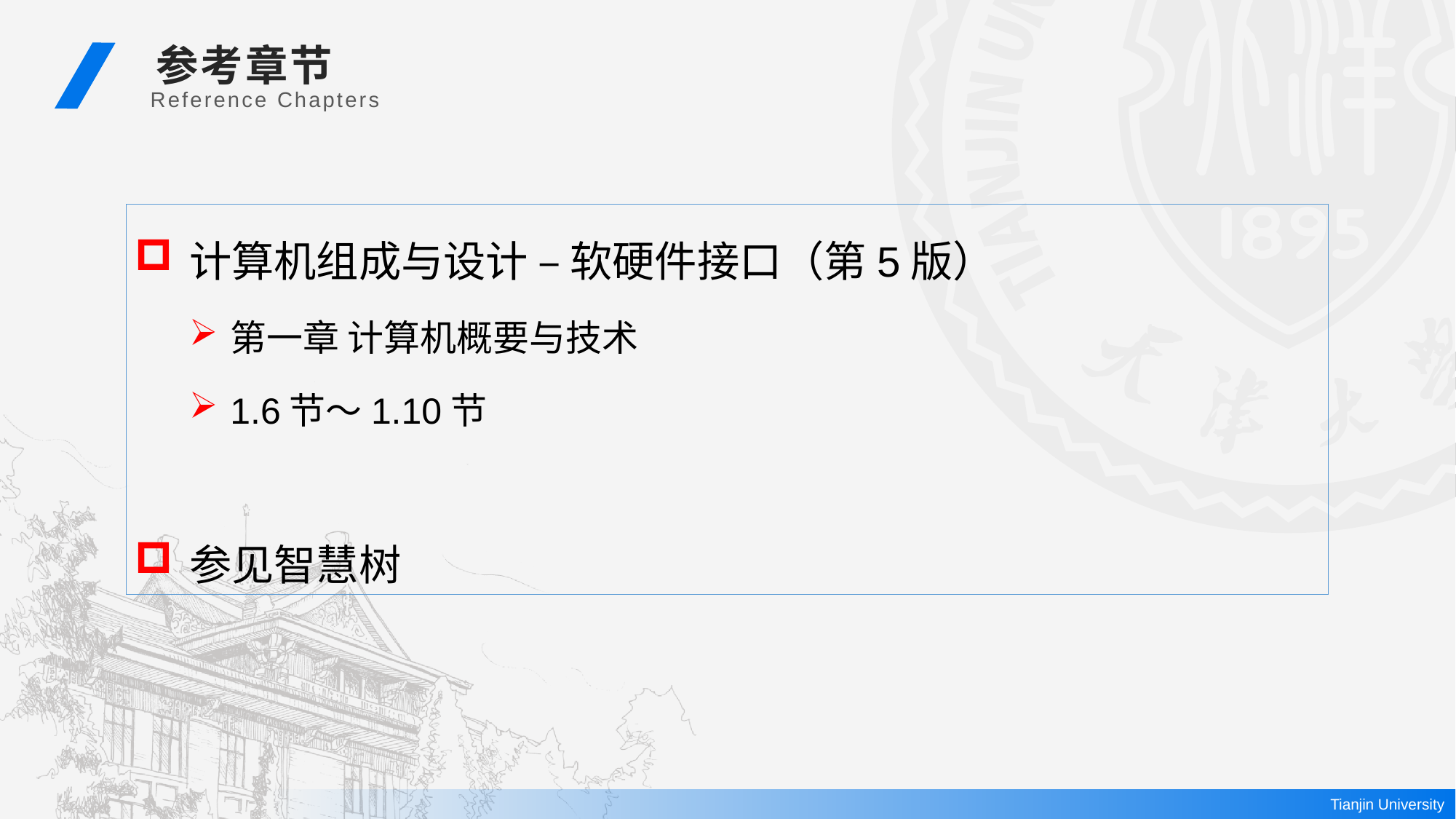

参考章节
   Reference Chapters
计算机组成与设计 – 软硬件接口（第5版）
第一章 计算机概要与技术
1.6节～1.10节

参见智慧树